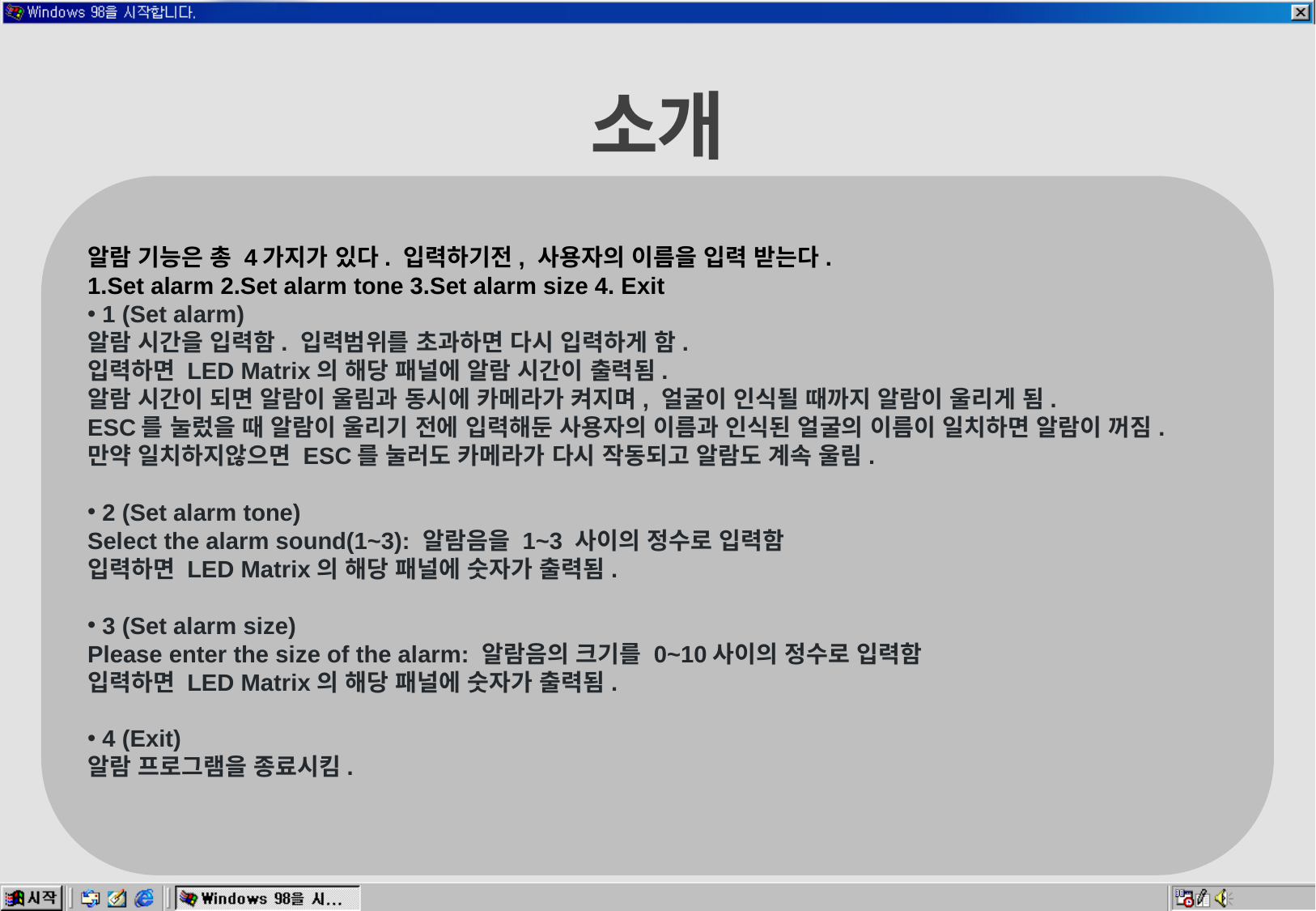

소개
알람 기능은 총 4가지가 있다. 입력하기전, 사용자의 이름을 입력 받는다.
1.Set alarm 2.Set alarm tone 3.Set alarm size 4. Exit
 1 (Set alarm)
알람 시간을 입력함. 입력범위를 초과하면 다시 입력하게 함.
입력하면 LED Matrix의 해당 패널에 알람 시간이 출력됨.
알람 시간이 되면 알람이 울림과 동시에 카메라가 켜지며, 얼굴이 인식될 때까지 알람이 울리게 됨.
ESC를 눌렀을 때 알람이 울리기 전에 입력해둔 사용자의 이름과 인식된 얼굴의 이름이 일치하면 알람이 꺼짐.
만약 일치하지않으면 ESC를 눌러도 카메라가 다시 작동되고 알람도 계속 울림.

 2 (Set alarm tone)
Select the alarm sound(1~3): 알람음을 1~3 사이의 정수로 입력함
입력하면 LED Matrix의 해당 패널에 숫자가 출력됨.

 3 (Set alarm size)
Please enter the size of the alarm: 알람음의 크기를 0~10사이의 정수로 입력함
입력하면 LED Matrix의 해당 패널에 숫자가 출력됨.

 4 (Exit)
알람 프로그램을 종료시킴.